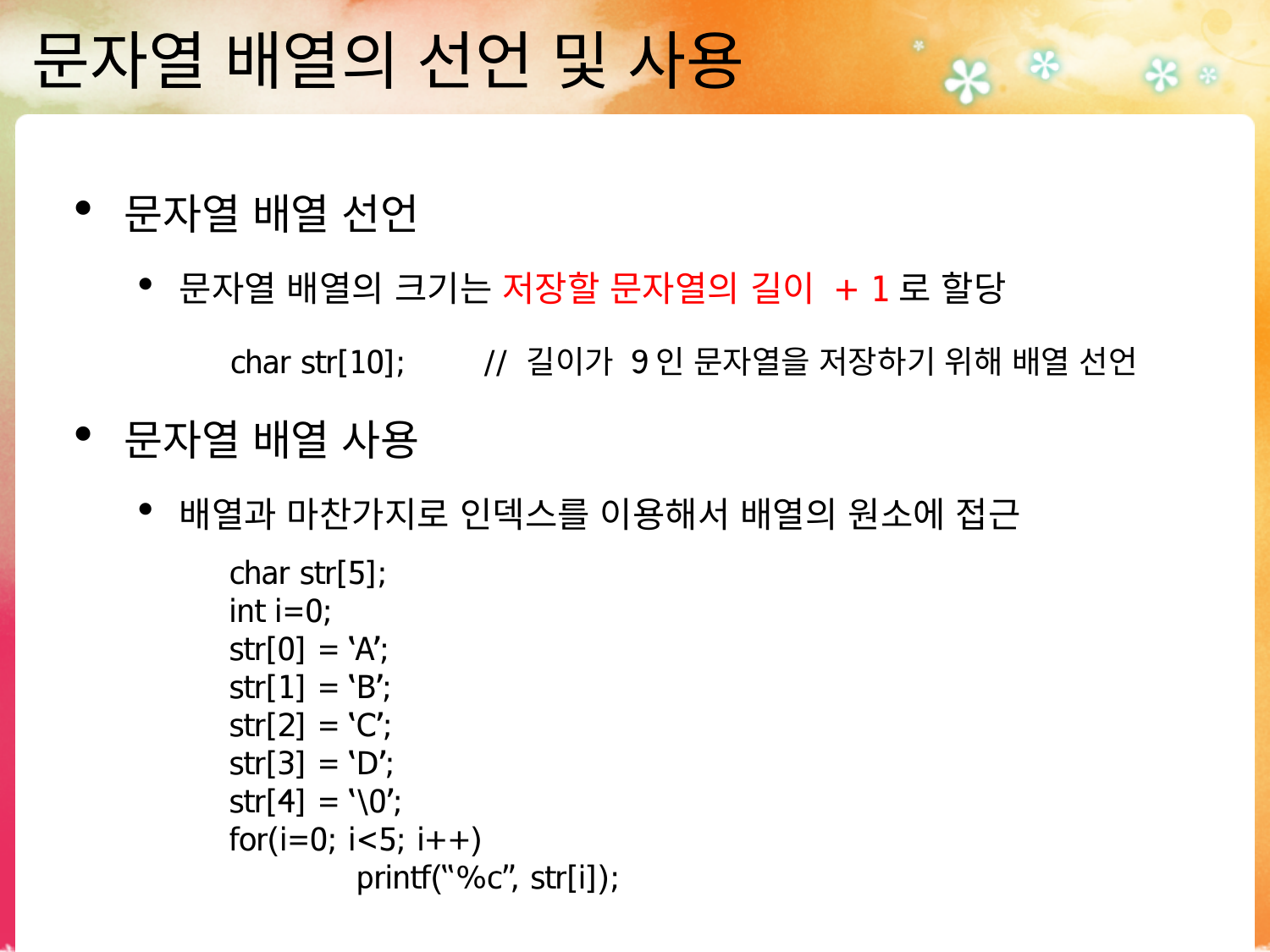

# 문자열 배열의 선언 및 사용
문자열 배열 선언
문자열 배열의 크기는 저장할 문자열의 길이 + 1로 할당

문자열 배열 사용
배열과 마찬가지로 인덱스를 이용해서 배열의 원소에 접근
char str[10];	// 길이가 9인 문자열을 저장하기 위해 배열 선언
char str[5];
int i=0;
str[0] = ‘A’;
str[1] = ‘B’;
str[2] = ‘C’;
str[3] = ‘D’;
str[4] = ‘\0’;
for(i=0; i<5; i++)
	printf(“%c”, str[i]);